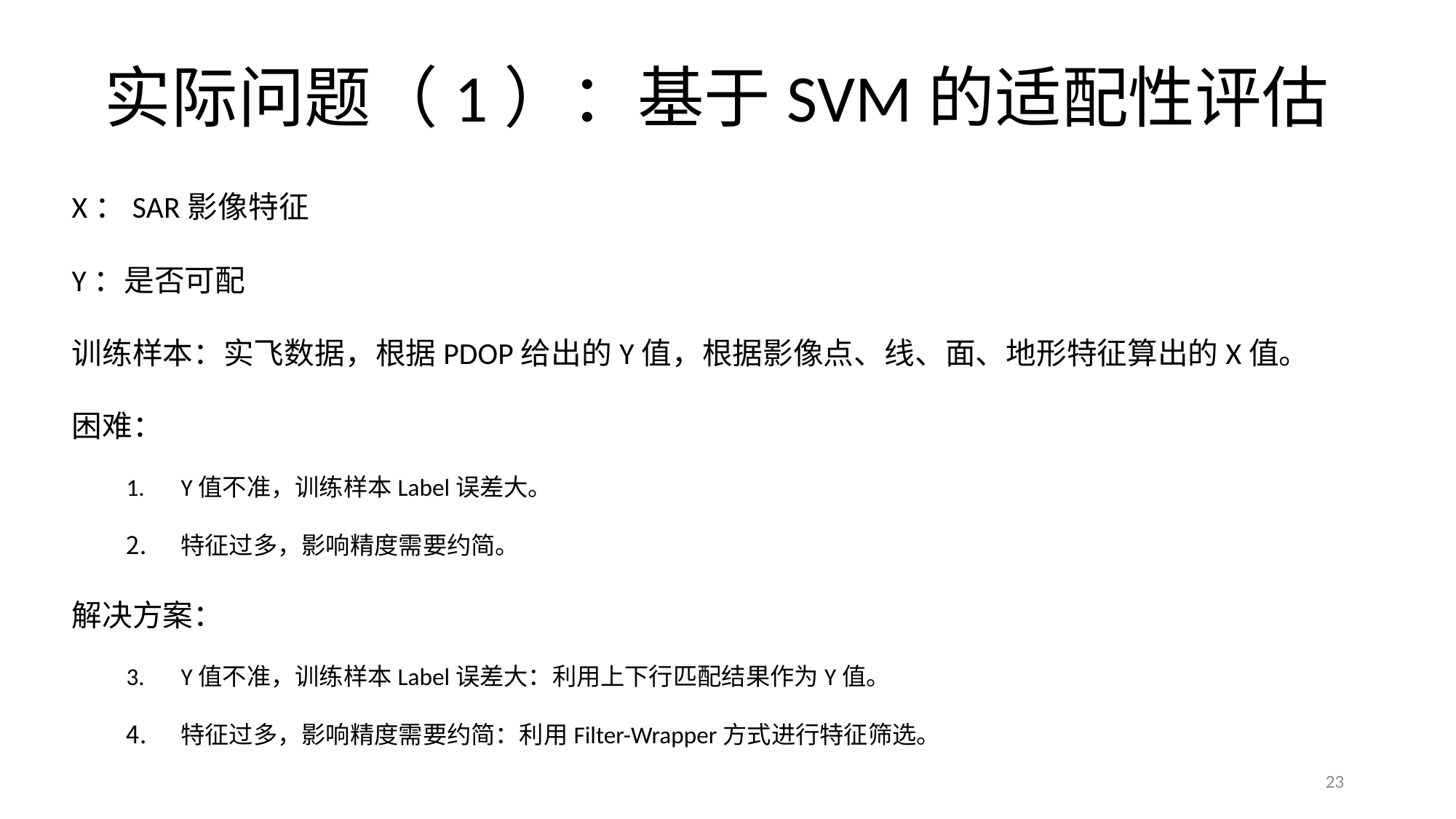

# 实际问题（1）：基于SVM的适配性评估
X：SAR影像特征
Y：是否可配
训练样本：实飞数据，根据PDOP给出的Y值，根据影像点、线、面、地形特征算出的X值。
困难：
Y值不准，训练样本Label误差大。
特征过多，影响精度需要约简。
解决方案：
Y值不准，训练样本Label误差大：利用上下行匹配结果作为Y值。
特征过多，影响精度需要约简：利用Filter-Wrapper方式进行特征筛选。

23